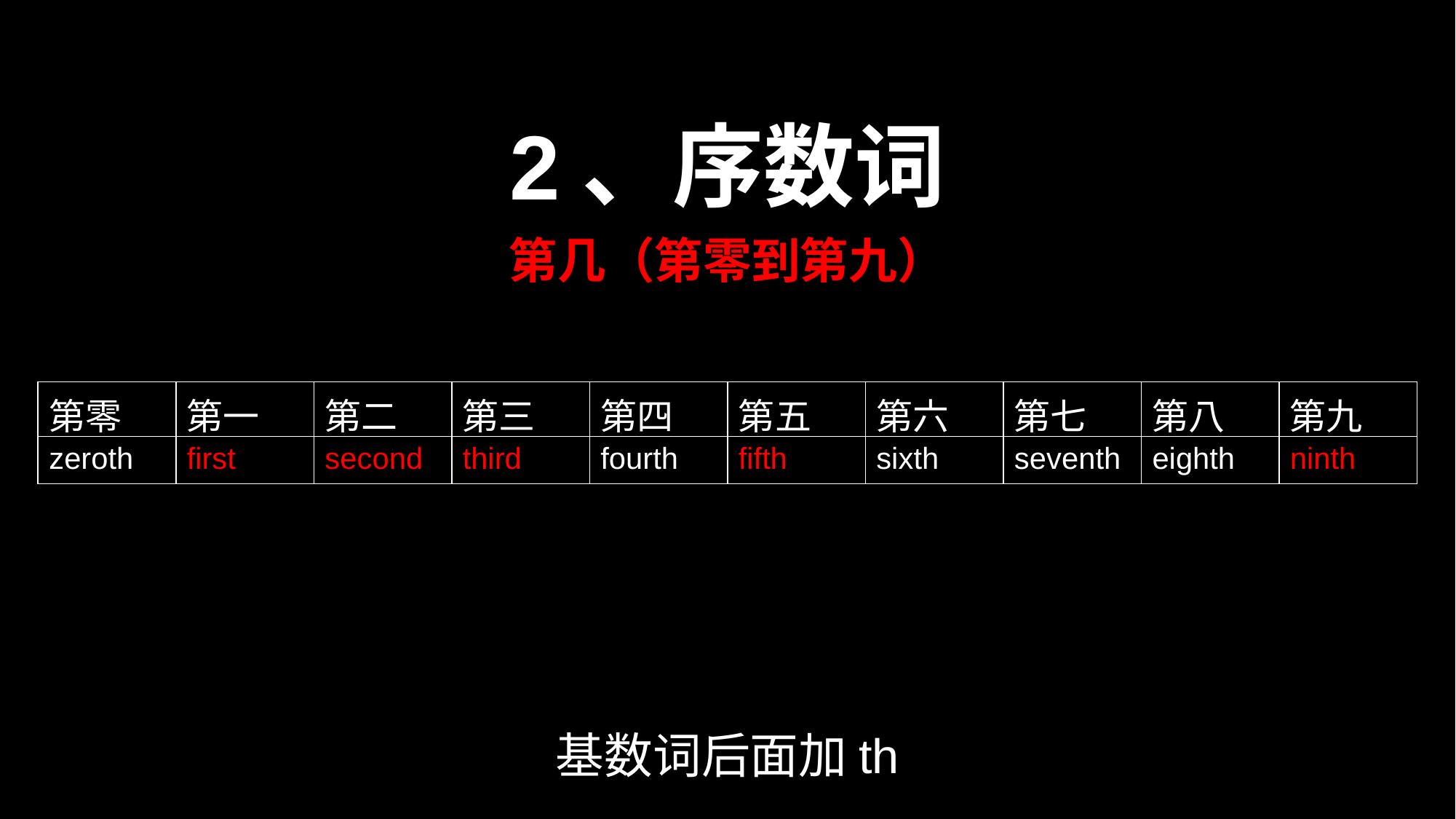

2、序数词
第几（第零到第九）
| 第零 | 第一 | 第二 | 第三 | 第四 | 第五 | 第六 | 第七 | 第八 | 第九 |
| --- | --- | --- | --- | --- | --- | --- | --- | --- | --- |
| zeroth | first | second | third | fourth | fifth | sixth | seventh | eighth | ninth |
基数词后面加th